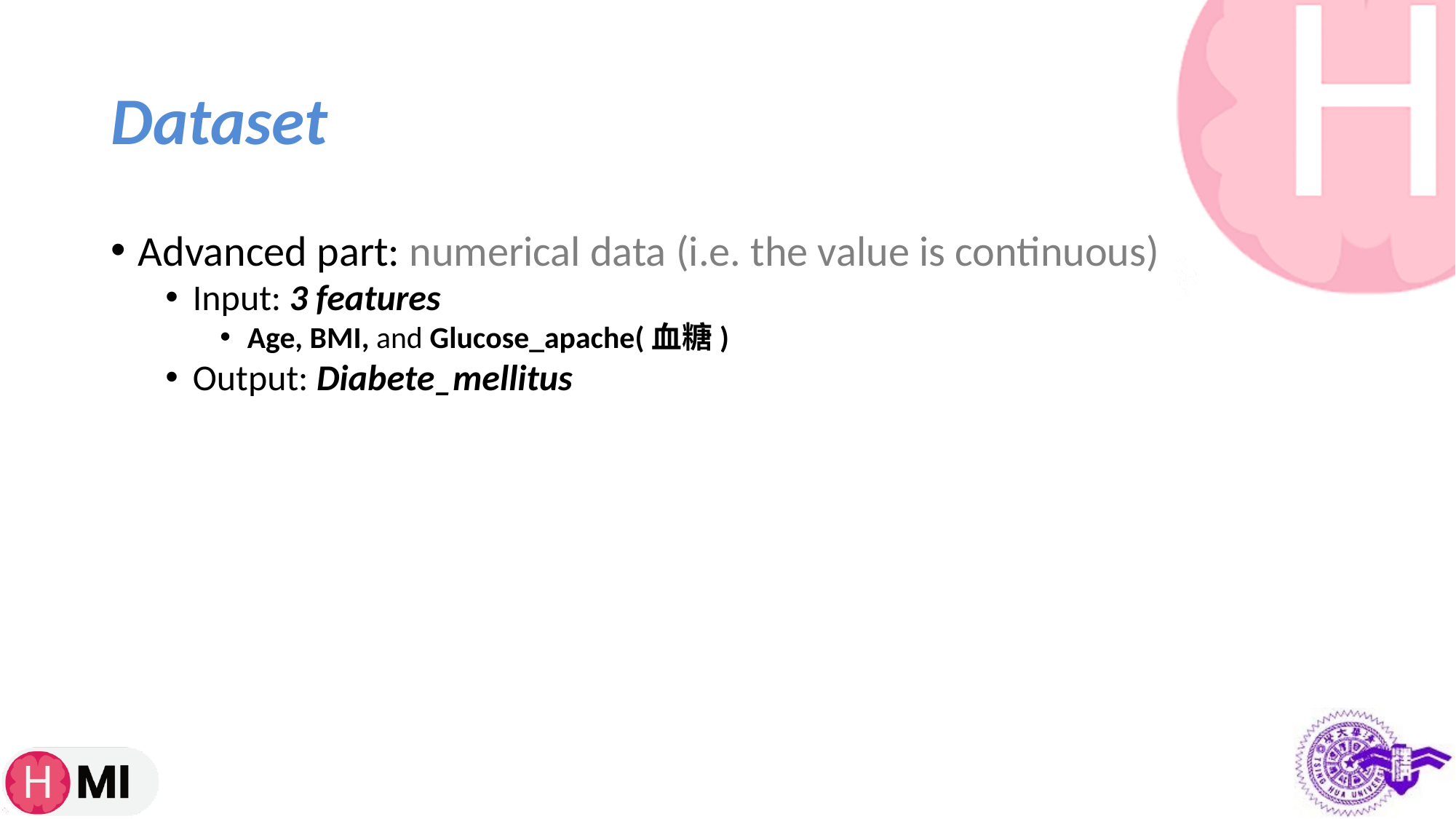

# Dataset
Advanced part: numerical data (i.e. the value is continuous)
Input: 3 features
Age, BMI, and Glucose_apache(血糖)
Output: Diabete_mellitus